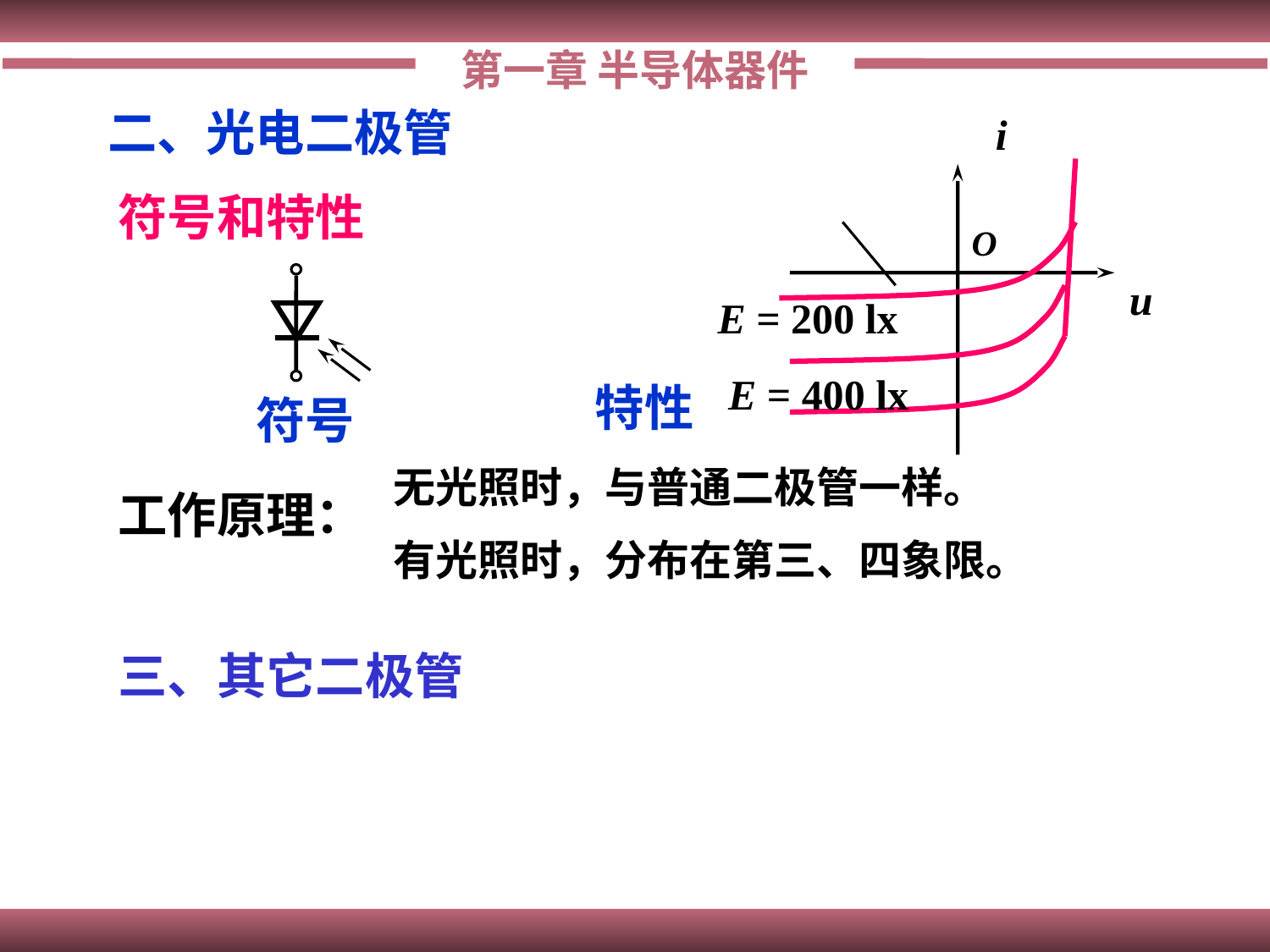

第一章 半导体器件

二、光电二极管
i

O

u

E = 200 lx

E = 400 lx
符号和特性

特性
符号
无光照时，与普通二极管一样。
有光照时，分布在第三、四象限。
工作原理：
三、其它二极管